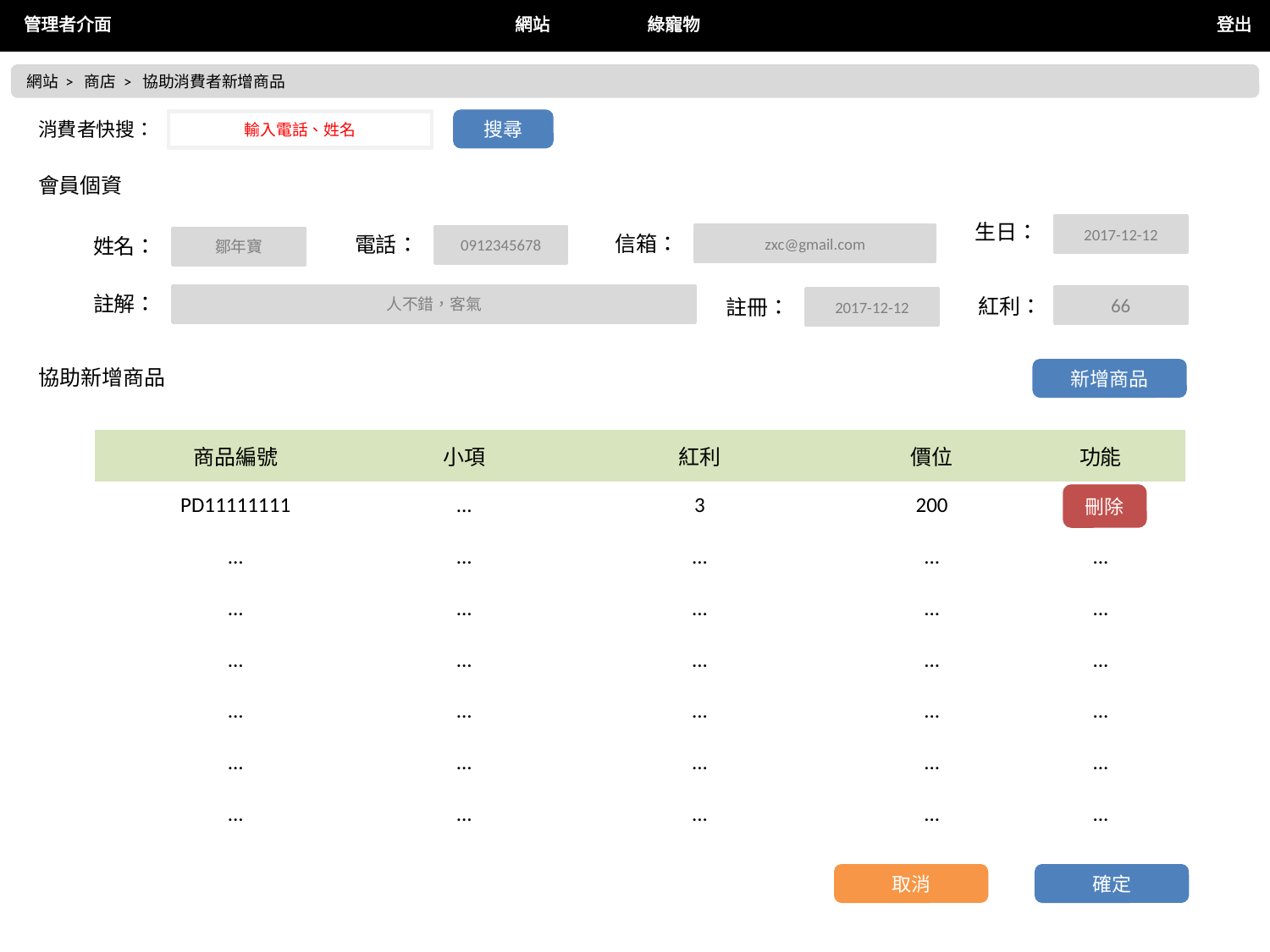

綠寵物
網站
登出
管理者介面
網站 >  商店 >  協助消費者新增商品
搜尋
消費者快搜：
輸入電話、姓名
會員個資
生日：
2017-12-12
信箱：
電話：
zxc@gmail.com
0912345678
姓名：
鄒年寶
註解：
人不錯，客氣
66
紅利：
註冊：
2017-12-12
協助新增商品
新增商品
| 商品編號 | 小項 | 紅利 | 價位 | 功能 |
| --- | --- | --- | --- | --- |
| PD11111111 | ... | 3 | 200 |  |
| ... | ... | ... | ... | ... |
| ... | ... | ... | ... | ... |
| ... | ... | ... | ... | ... |
| ... | ... | ... | ... | ... |
| ... | ... | ... | ... | ... |
| ... | ... | ... | ... | ... |
刪除
取消
確定